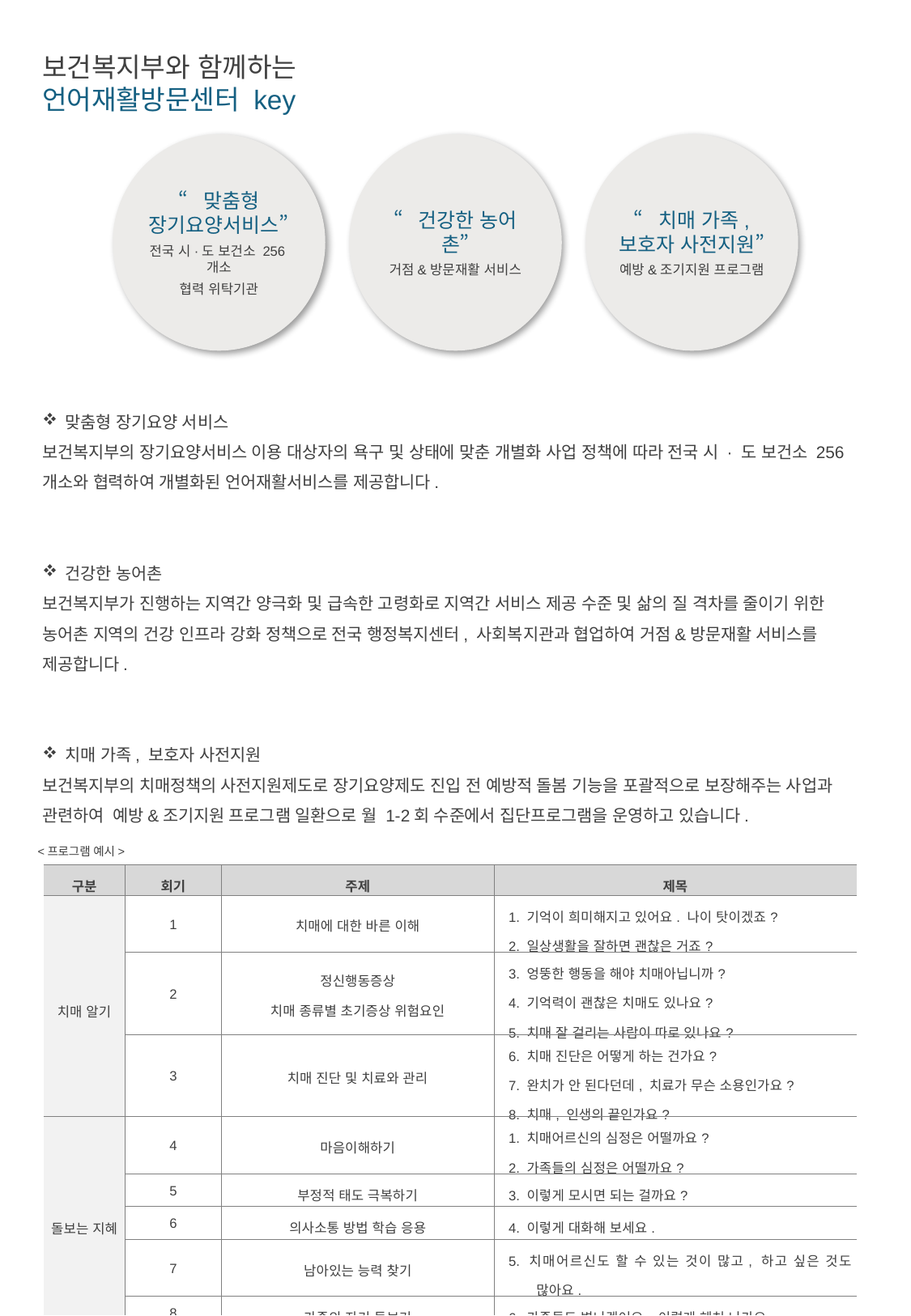

보건복지부와 함께하는 	언어재활방문센터 key
“맞춤형 장기요양서비스”
전국 시·도 보건소 256개소
협력 위탁기관
“건강한 농어촌”
거점&방문재활 서비스
“치매 가족, 보호자 사전지원”
예방&조기지원 프로그램
맞춤형 장기요양 서비스
보건복지부의 장기요양서비스 이용 대상자의 욕구 및 상태에 맞춘 개별화 사업 정책에 따라 전국 시 · 도 보건소 256개소와 협력하여 개별화된 언어재활서비스를 제공합니다.

건강한 농어촌
보건복지부가 진행하는 지역간 양극화 및 급속한 고령화로 지역간 서비스 제공 수준 및 삶의 질 격차를 줄이기 위한 농어촌 지역의 건강 인프라 강화 정책으로 전국 행정복지센터, 사회복지관과 협업하여 거점&방문재활 서비스를 제공합니다.

치매 가족, 보호자 사전지원
보건복지부의 치매정책의 사전지원제도로 장기요양제도 진입 전 예방적 돌봄 기능을 포괄적으로 보장해주는 사업과 관련하여  예방&조기지원 프로그램 일환으로 월 1-2회 수준에서 집단프로그램을 운영하고 있습니다.

<프로그램 예시>
| 구분 | 회기 | 주제 | 제목 |
| --- | --- | --- | --- |
| 치매 알기 | 1 | 치매에 대한 바른 이해 | 1. 기억이 희미해지고 있어요. 나이 탓이겠죠? 2. 일상생활을 잘하면 괜찮은 거죠? |
|  | 2 | 정신행동증상 치매 종류별 초기증상 위험요인 | 3. 엉뚱한 행동을 해야 치매아닙니까? 4. 기억력이 괜찮은 치매도 있나요? 5. 치매 잘 걸리는 사람이 따로 있나요? |
|  | 3 | 치매 진단 및 치료와 관리 | 6. 치매 진단은 어떻게 하는 건가요? 7. 완치가 안 된다던데, 치료가 무슨 소용인가요? 8. 치매, 인생의 끝인가요? |
| 돌보는 지혜 | 4 | 마음이해하기 | 1. 치매어르신의 심정은 어떨까요? 2. 가족들의 심정은 어떨까요? |
|  | 5 | 부정적 태도 극복하기 | 3. 이렇게 모시면 되는 걸까요? |
|  | 6 | 의사소통 방법 학습 응용 | 4. 이렇게 대화해 보세요. |
|  | 7 | 남아있는 능력 찾기 | 5. 치매어르신도 할 수 있는 것이 많고, 하고 싶은 것도 많아요. |
|  | 8 | 가족의 자기 돌보기 | 6. 가족들도 병나겠어요. 이렇게 헤쳐 나가요. |